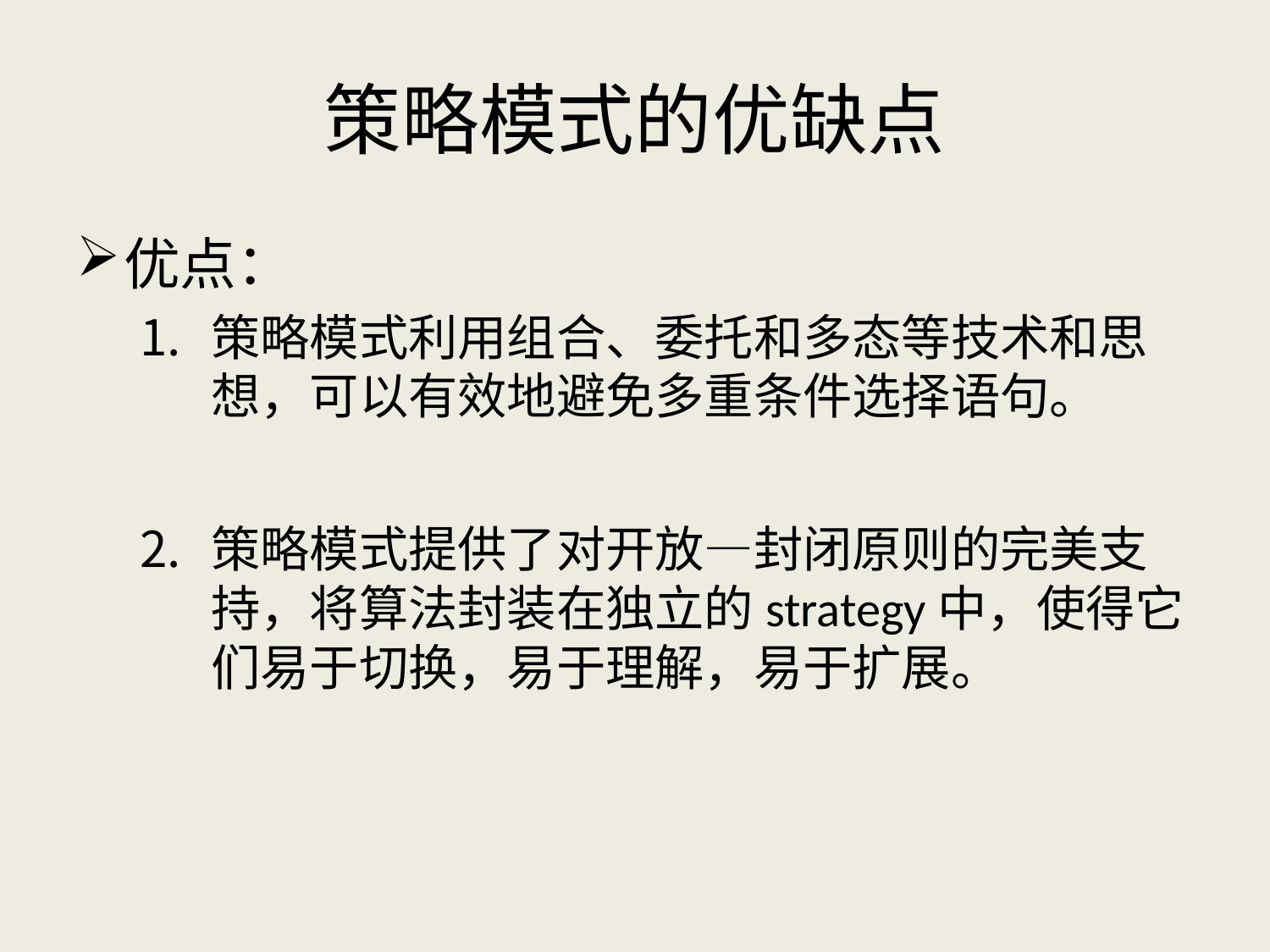

# 策略模式的优缺点
优点：
策略模式利用组合、委托和多态等技术和思想，可以有效地避免多重条件选择语句。

策略模式提供了对开放—封闭原则的完美支持，将算法封装在独立的strategy中，使得它们易于切换，易于理解，易于扩展。